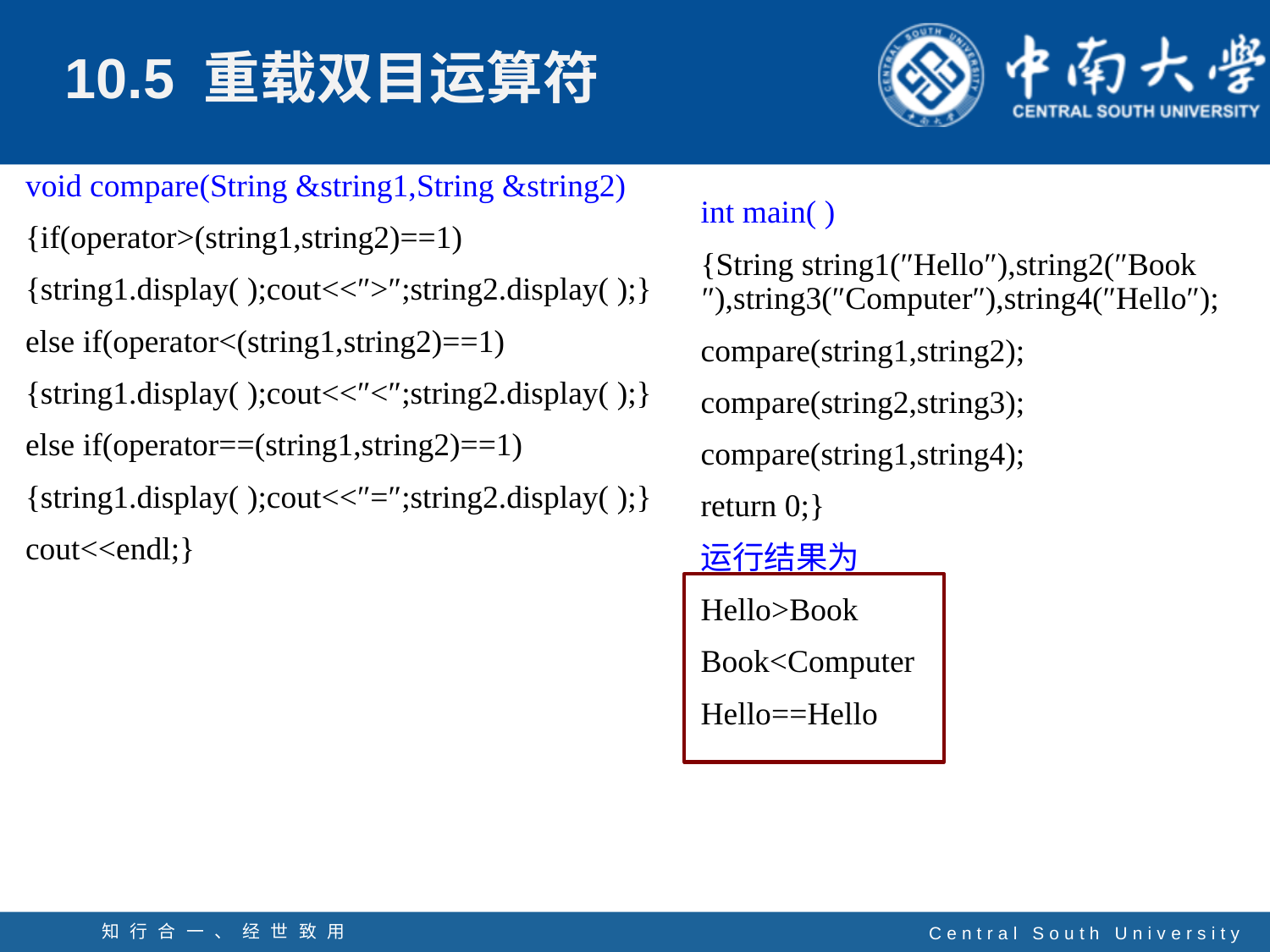

void compare(String &string1,String &string2)
{if(operator>(string1,string2)==1)
{string1.display( );cout<<″>″;string2.display( );}
else if(operator<(string1,string2)==1)
{string1.display( );cout<<″<″;string2.display( );}
else if(operator==(string1,string2)==1)
{string1.display( );cout<<″=″;string2.display( );}
cout<<endl;}
int main( )
{String string1(″Hello″),string2(″Book″),string3(″Computer″),string4(″Hello″);
compare(string1,string2);
compare(string2,string3);
compare(string1,string4);
return 0;}
运行结果为
Hello>Book
Book<Computer
Hello==Hello

知行合一、经世致用
自强不息 厚德载物
Central South University